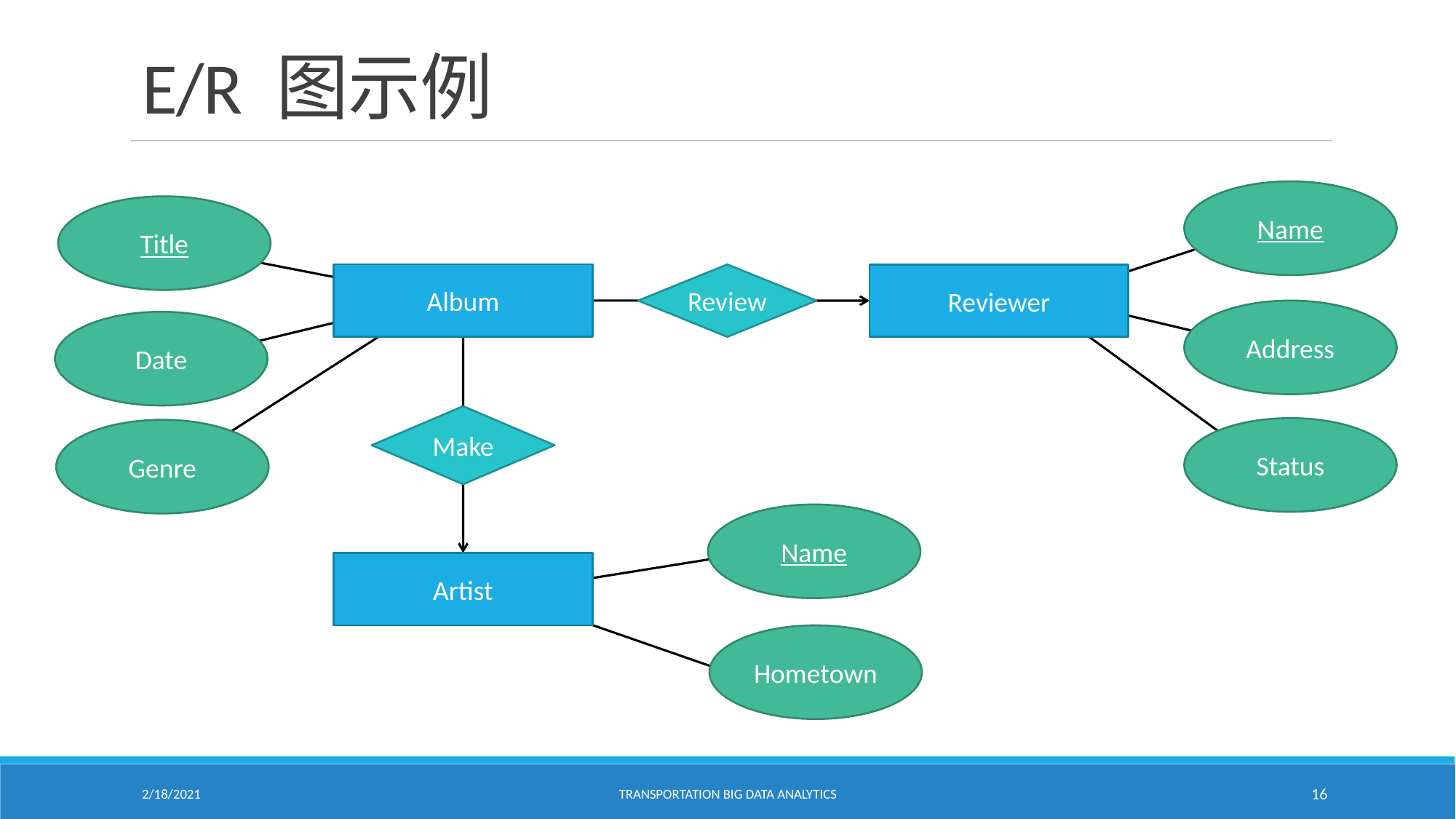

# E/R 图示例
Name
Title

Album
Review
Reviewer

Address

Date

Make
Status
Genre
Name

Artist

Hometown
2/18/2021
Transportation Big Data Analytics
16